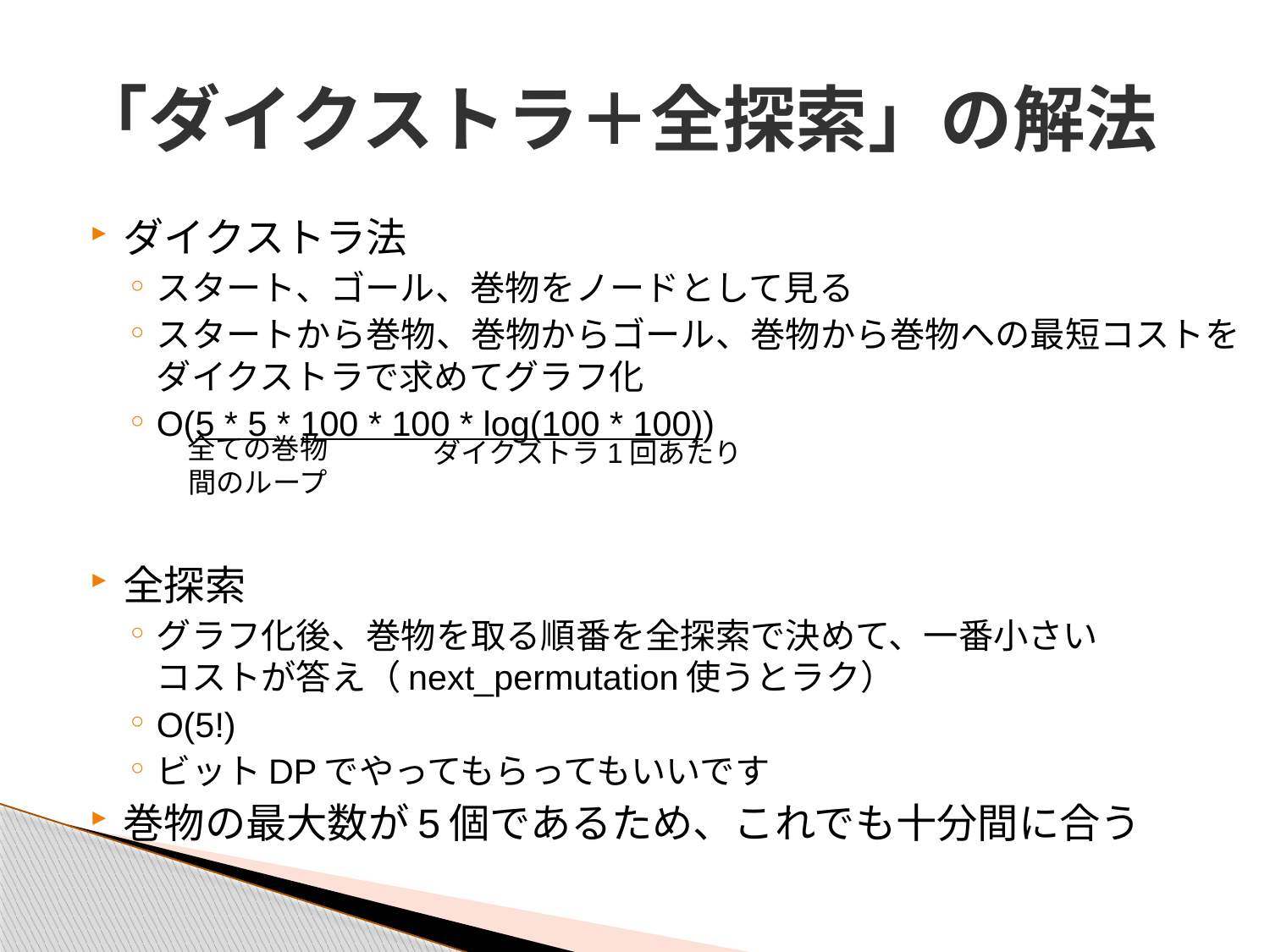

# 「ダイクストラ＋全探索」の解法
ダイクストラ法
スタート、ゴール、巻物をノードとして見る
スタートから巻物、巻物からゴール、巻物から巻物への最短コストをダイクストラで求めてグラフ化
O(5 * 5 * 100 * 100 * log(100 * 100))

全探索
グラフ化後、巻物を取る順番を全探索で決めて、一番小さい
コストが答え（next_permutation使うとラク）
O(5!)
ビットDPでやってもらってもいいです
巻物の最大数が5個であるため、これでも十分間に合う
全ての巻物
間のループ
ダイクストラ1回あたり